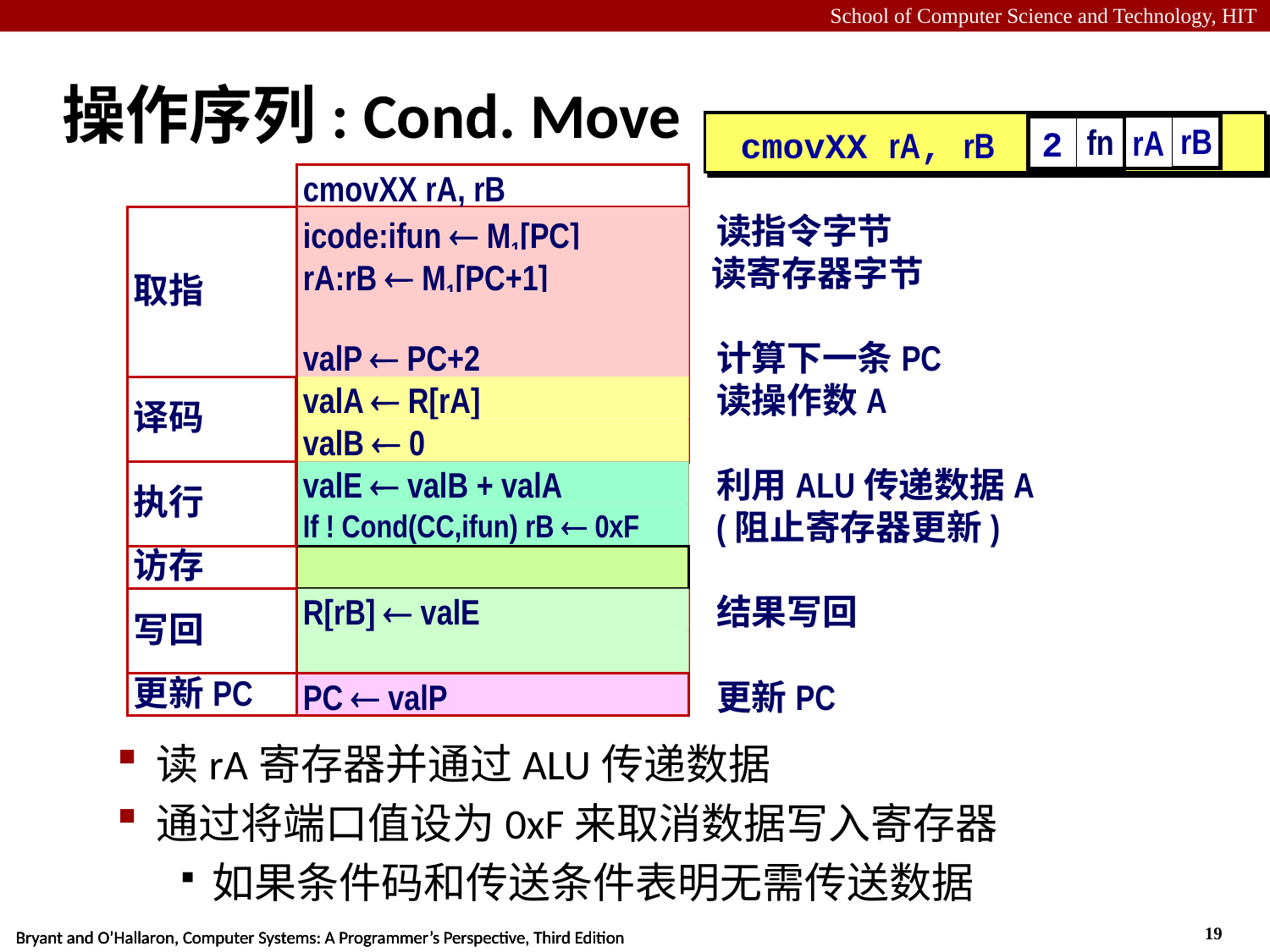

# 操作序列: Cond. Move

rB
rA

fn
2

cmovXX rA, rB
cmovXX rA, rB
取指

icode:ifun ← M1[PC]
读指令字节
rA:rB ← M1[PC+1]
读寄存器字节

valP ← PC+2
计算下一条PC
译码
valA ← R[rA]
读操作数A

valB ← 0

执行
valE ← valB + valA
利用ALU传递数据A
If ! Cond(CC,ifun) rB ← 0xF
(阻止寄存器更新)
访存

写回

R[rB] ← valE
结果写回

更新PC
PC ← valP
更新PC
读rA寄存器并通过ALU传递数据
通过将端口值设为0xF来取消数据写入寄存器
如果条件码和传送条件表明无需传送数据